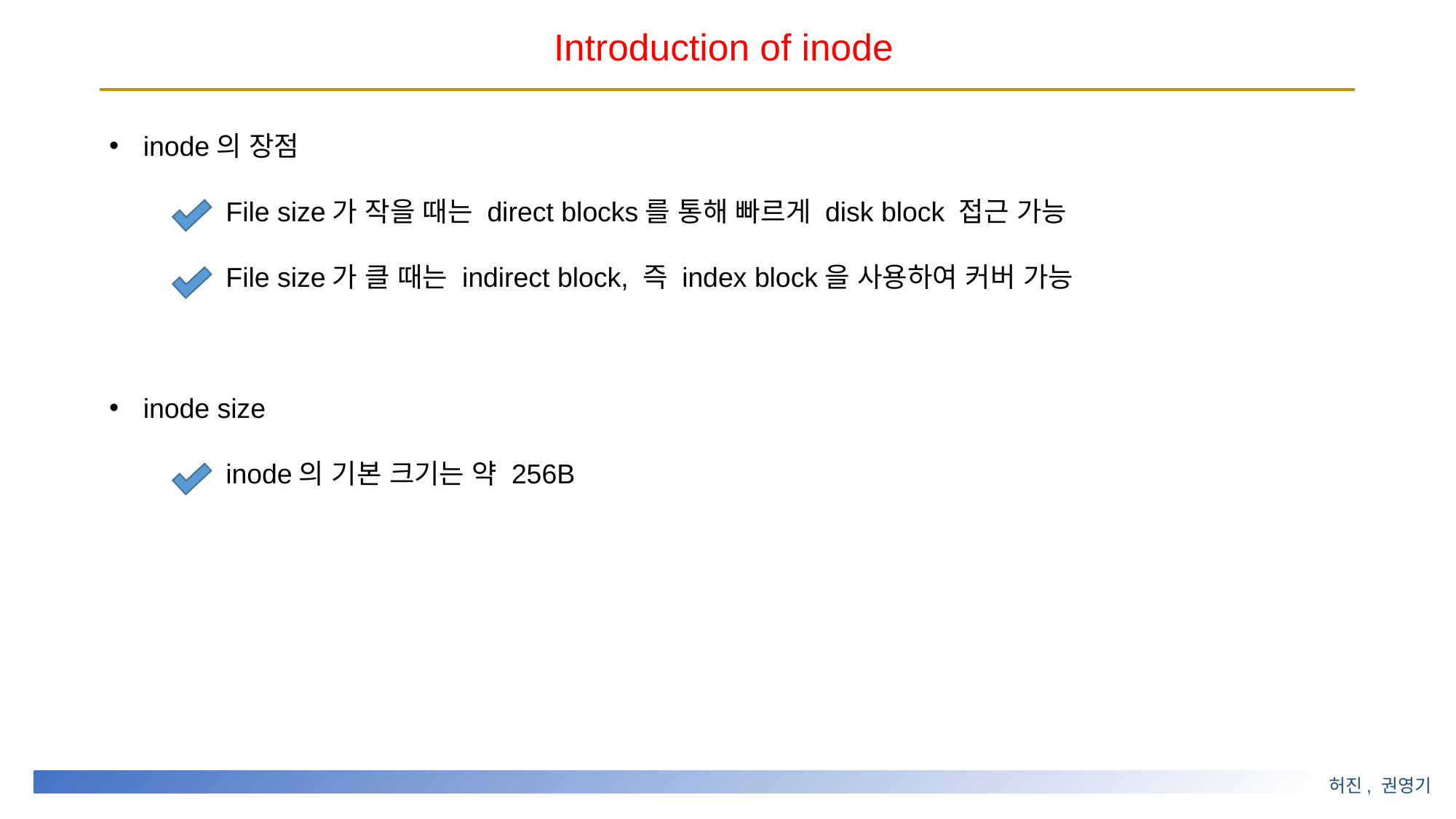

# Introduction of inode
inode의 장점

	 File size가 작을 때는 direct blocks를 통해 빠르게 disk block 접근 가능

	 File size가 클 때는 indirect block, 즉 index block을 사용하여 커버 가능

inode size

  	 inode의 기본 크기는 약 256B